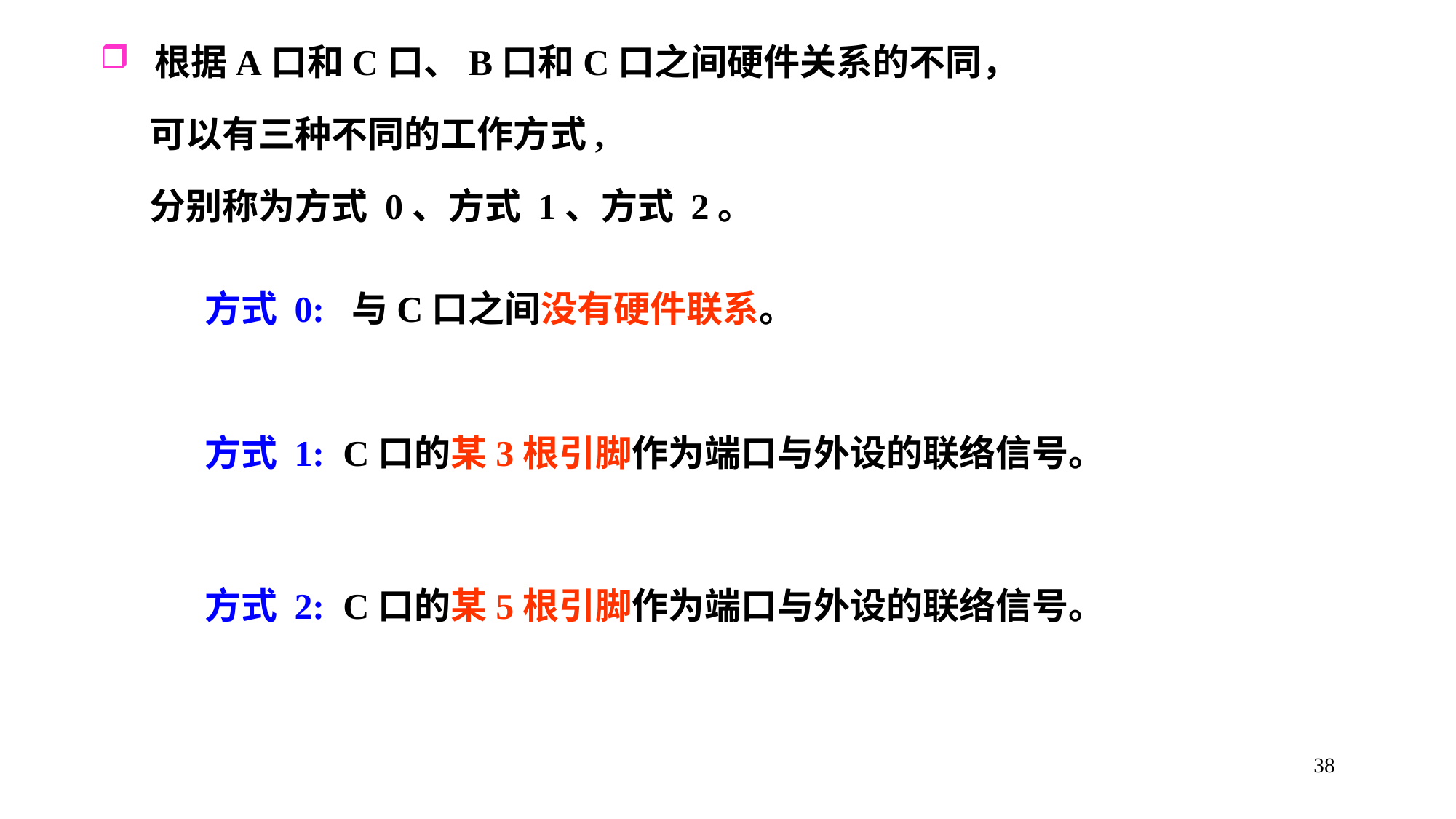

根据A口和C口、B口和C口之间硬件关系的不同，
     可以有三种不同的工作方式,
     分别称为方式 0、方式 1、方式 2。
方式 0:  与C口之间没有硬件联系。

方式 1:  C口的某3根引脚作为端口与外设的联络信号。

方式 2:  C口的某5根引脚作为端口与外设的联络信号。

38